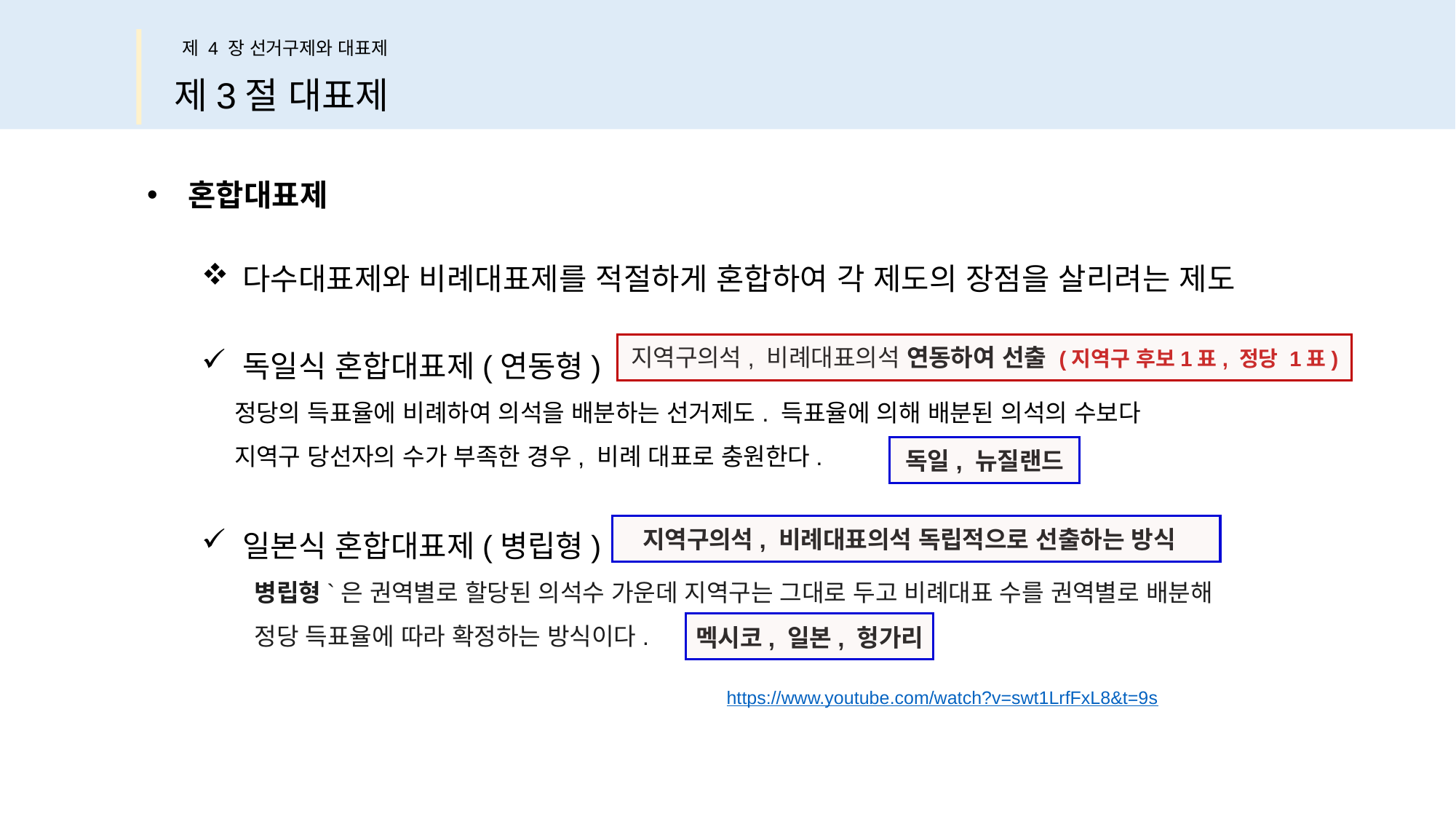

제 4 장 선거구제와 대표제
제3절 대표제
혼합대표제

다수대표제와 비례대표제를 적절하게 혼합하여 각 제도의 장점을 살리려는 제도

독일식 혼합대표제(연동형)
    정당의 득표율에 비례하여 의석을 배분하는 선거제도. 득표율에 의해 배분된 의석의 수보다
    지역구 당선자의 수가 부족한 경우, 비례 대표로 충원한다.

일본식 혼합대표제(병립형)
       병립형`은 권역별로 할당된 의석수 가운데 지역구는 그대로 두고 비례대표 수를 권역별로 배분해
       정당 득표율에 따라 확정하는 방식이다.
지역구의석, 비례대표의석 연동하여 선출 (지역구 후보1표, 정당 1표)

독일, 뉴질랜드

지역구의석, 비례대표의석 독립적으로 선출하는 방식

멕시코, 일본, 헝가리
https://www.youtube.com/watch?v=swt1LrfFxL8&t=9s